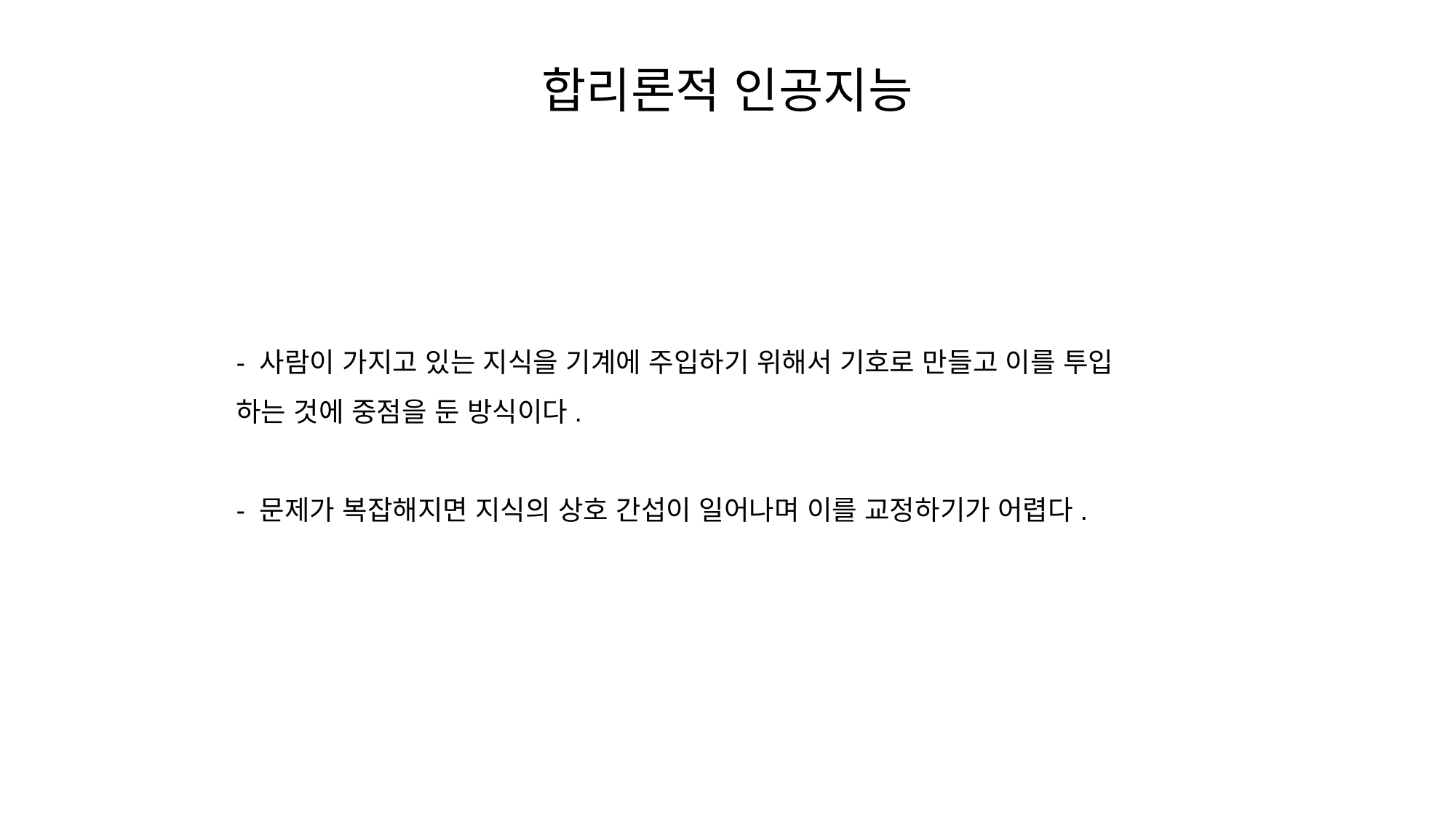

# 합리론적 인공지능
- 사람이 가지고 있는 지식을 기계에 주입하기 위해서 기호로 만들고 이를 투입          하는 것에 중점을 둔 방식이다.

- 문제가 복잡해지면 지식의 상호 간섭이 일어나며 이를 교정하기가 어렵다.